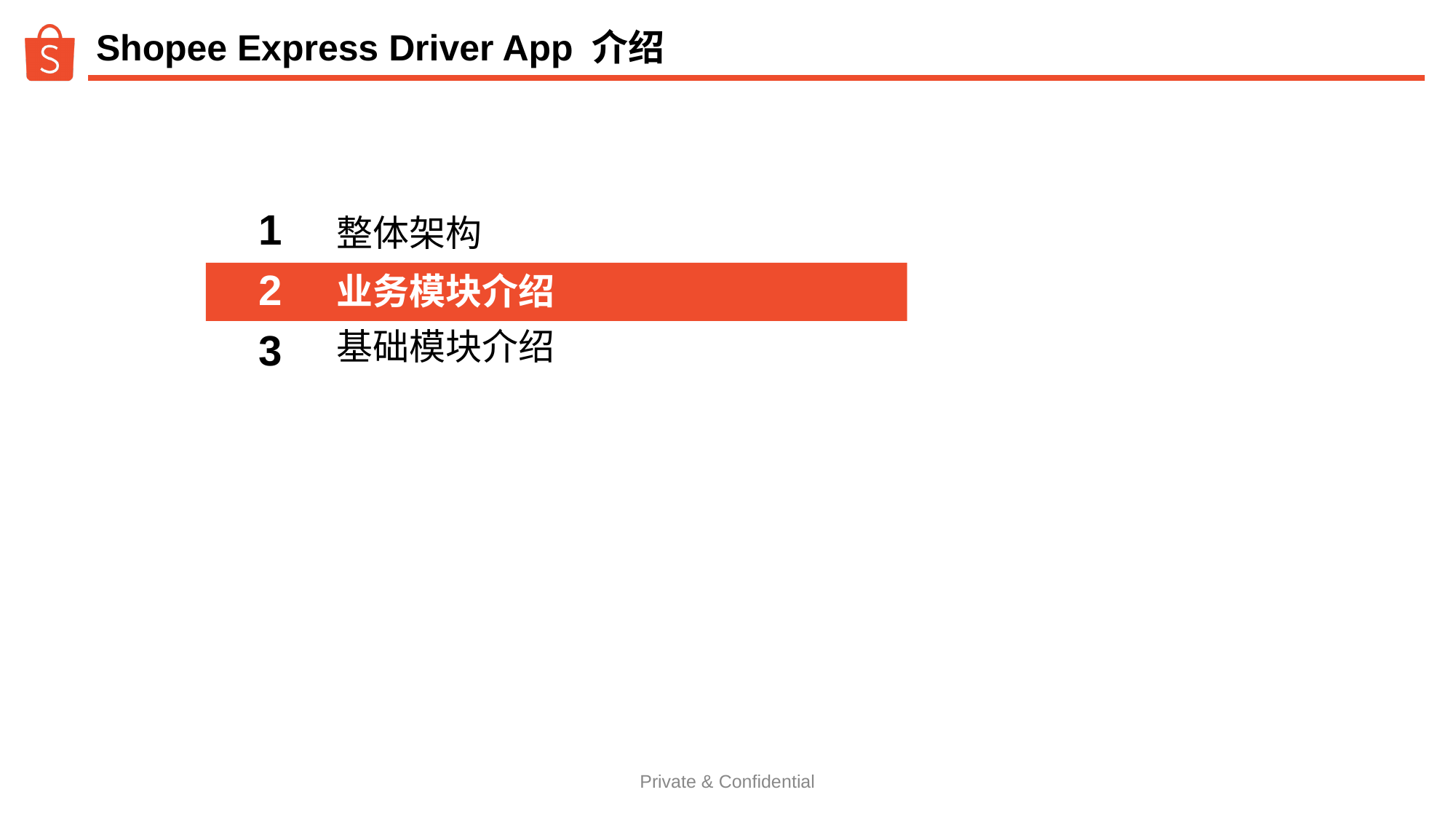

# Shopee Express Driver App 介绍
1
整体架构
2
业务模块介绍

3
基础模块介绍
Private & Confidential
9